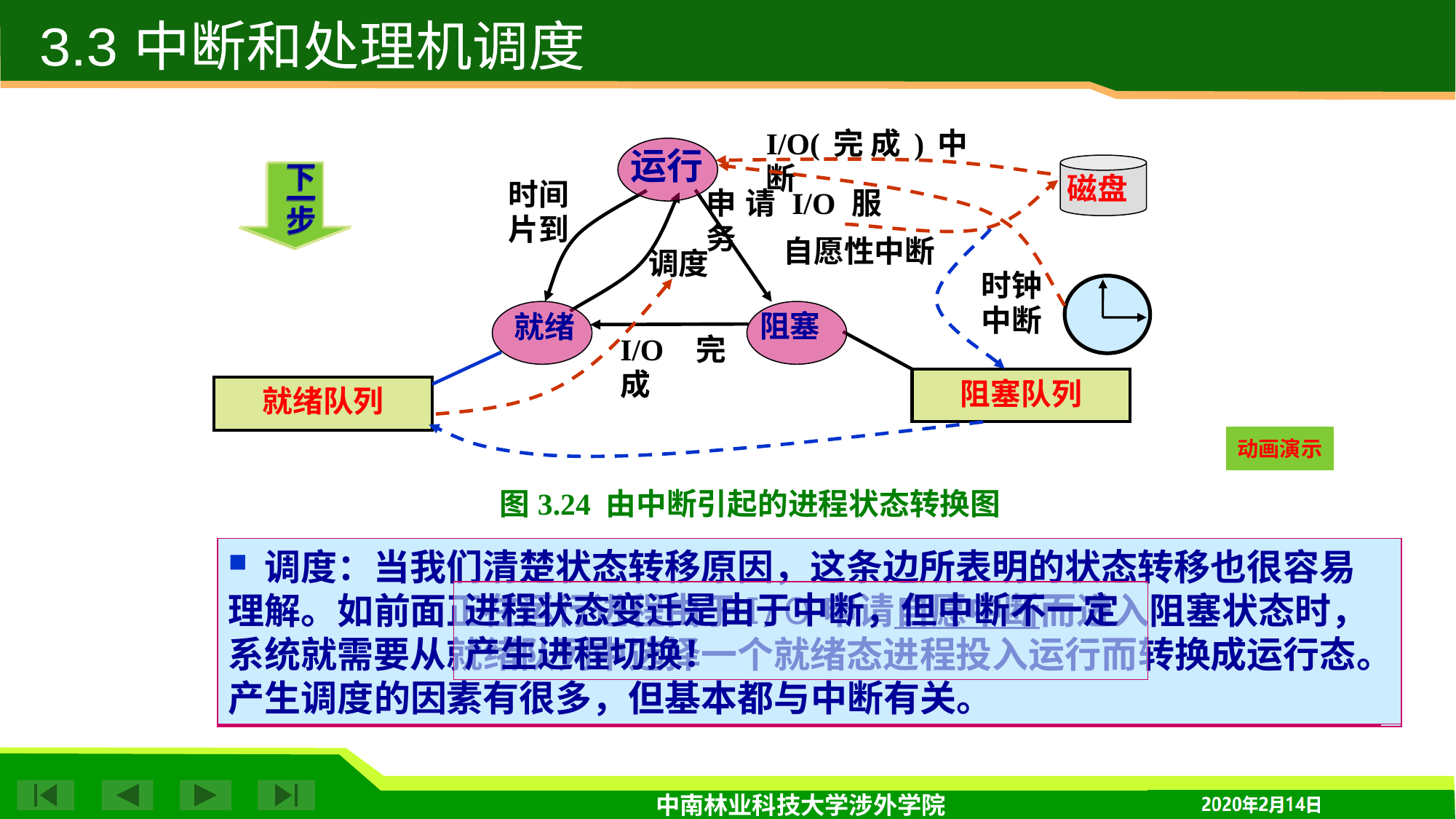

3.3 中断和处理机调度
I/O(完成)中断

运行

下一步

下一步

下一步

下一步

下一步

下一步

下一步
磁盘

时间
片到

申请I/O服务

自愿性中断

调度
时钟
中断

就绪

阻塞

I/O完成

阻塞队列
就绪队列

动画演示
图3.24 由中断引起的进程状态转换图
 申请I/O服务：运行中进程需要在某处执行有关I/O指令以进行数据输入输出。利用的指令要么是访管指令，要么是某种系统调用，无论那种形式，都属于自愿性中断而进入中断处理；也可能由于没有所要求空闲I/O设备而进入阻塞状态，进入由于等待某类I/O的阻塞队列。
 调度：当我们清楚状态转移原因，这条边所表明的状态转移也很容易理解。如前面正在运行进程由于I/O申请自愿中断而进入阻塞状态时，系统就需要从就绪队列中选择一个就绪态进程投入运行而转换成运行态。产生调度的因素有很多，但基本都与中断有关。
 时间片到/抢占：这条边表明状态转移就比较明显了，就是由于系统定时间隔时钟中断所引起的当前进程的一个时间片用完而从运行状态转移到就绪状态。这是分时系统所具有的最常见的状态转移。由于现代通用操作系统大多都具有分时特征，因而时钟在系统中是必不可少的。
 I/O完成：I/O外设数据传输完成产生一个I/O完成中断信号而进入I/O中断处理。当前进程状态信息被保存后，系统分析中断原因，检查是否有等待此次I/O完成的在阻塞队列中的进程，如果有，则通过某种算法从阻塞队列中摘出一个相关的进程而进入就绪队列。
进程状态变迁是由于中断，但中断不一定产生进程切换！